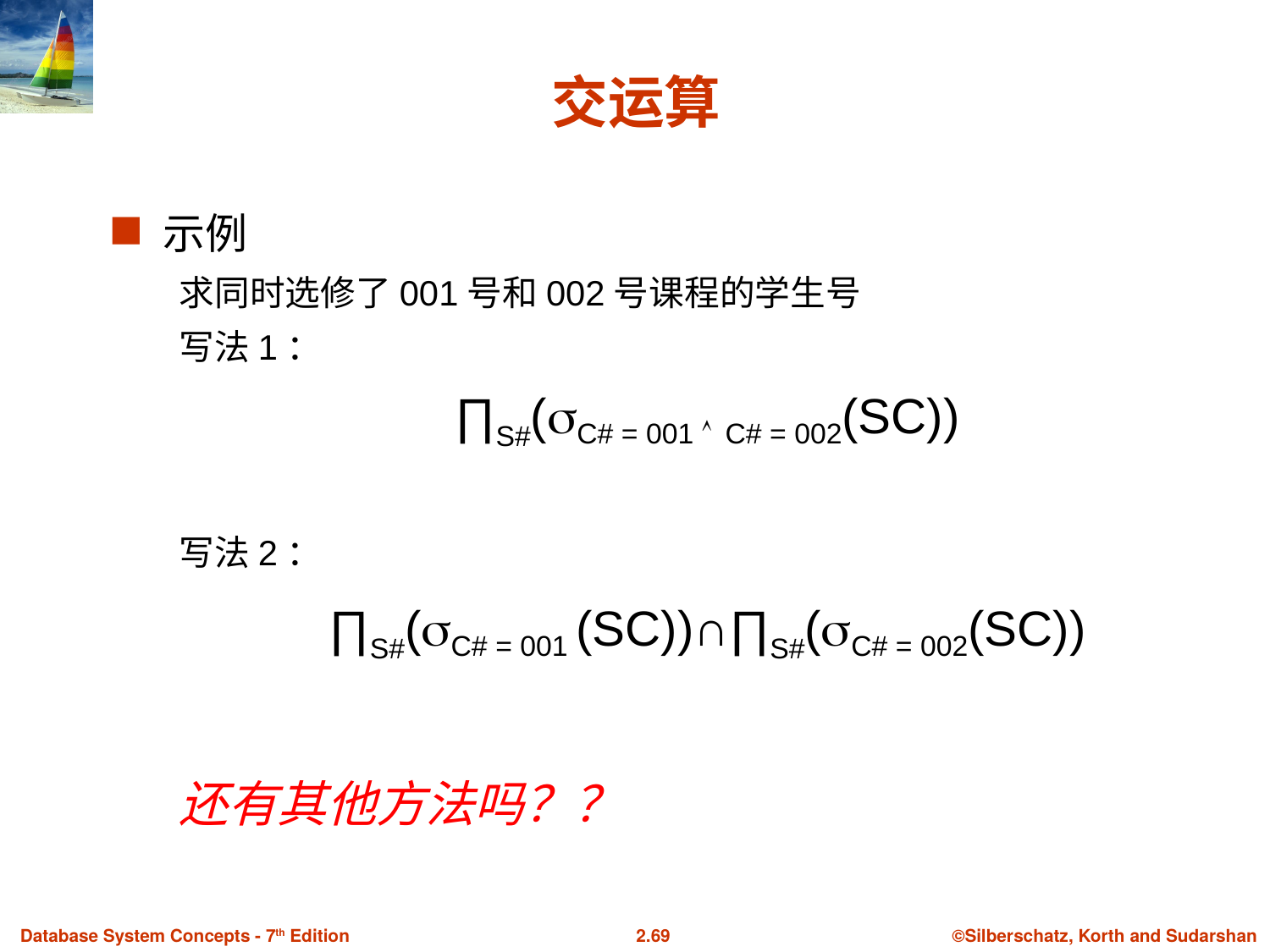

# 交运算
示例
求同时选修了001号和002号课程的学生号
写法1：
∏S#(σC# = 001 ∧ C# = 002(SC))

写法2：
∏S#(σC# = 001 (SC))∩∏S#(σC# = 002(SC))

还有其他方法吗？？